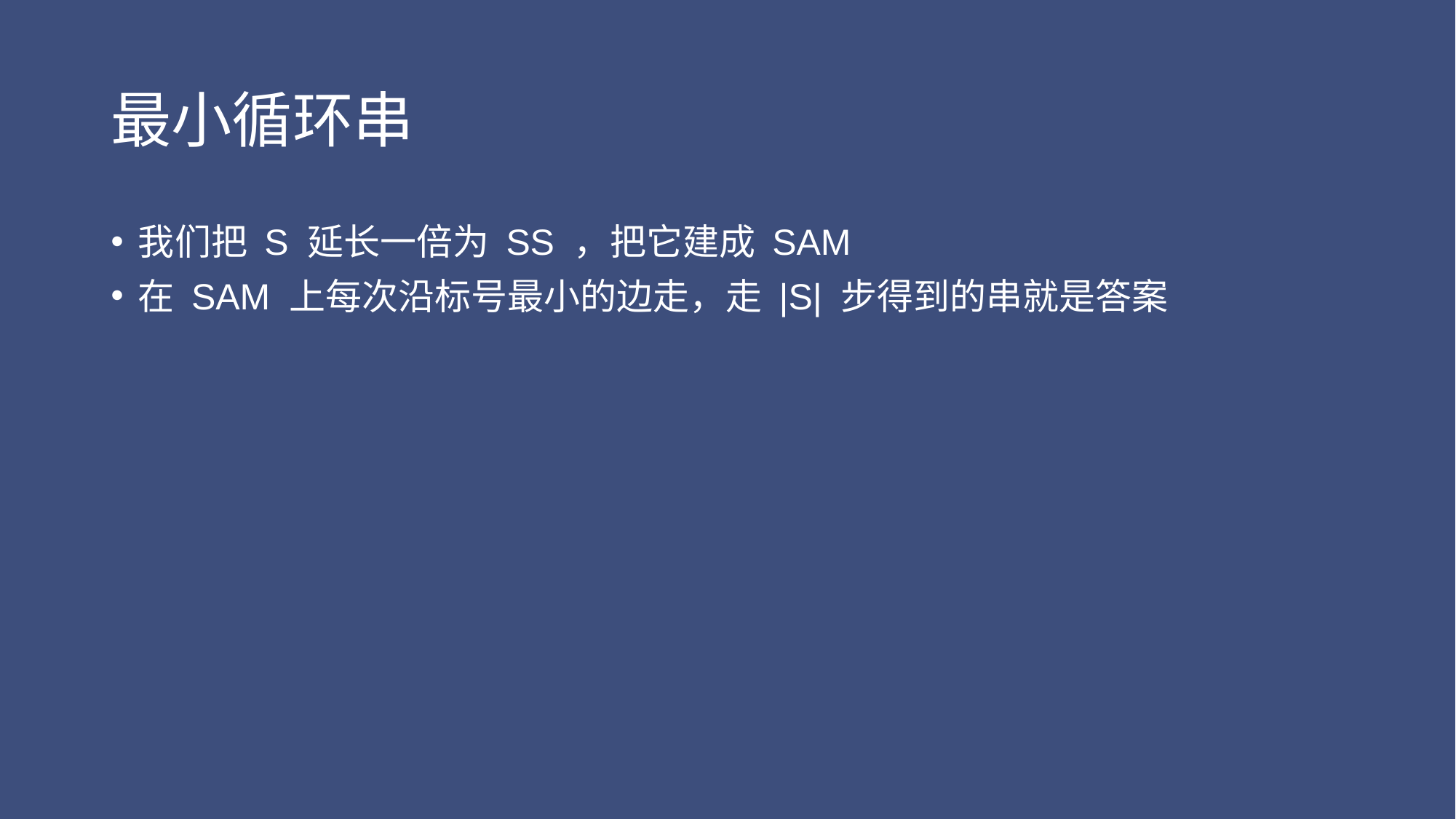

# 最小循环串
我们把 S 延长一倍为 SS ，把它建成 SAM
在 SAM 上每次沿标号最小的边走，走 |S| 步得到的串就是答案